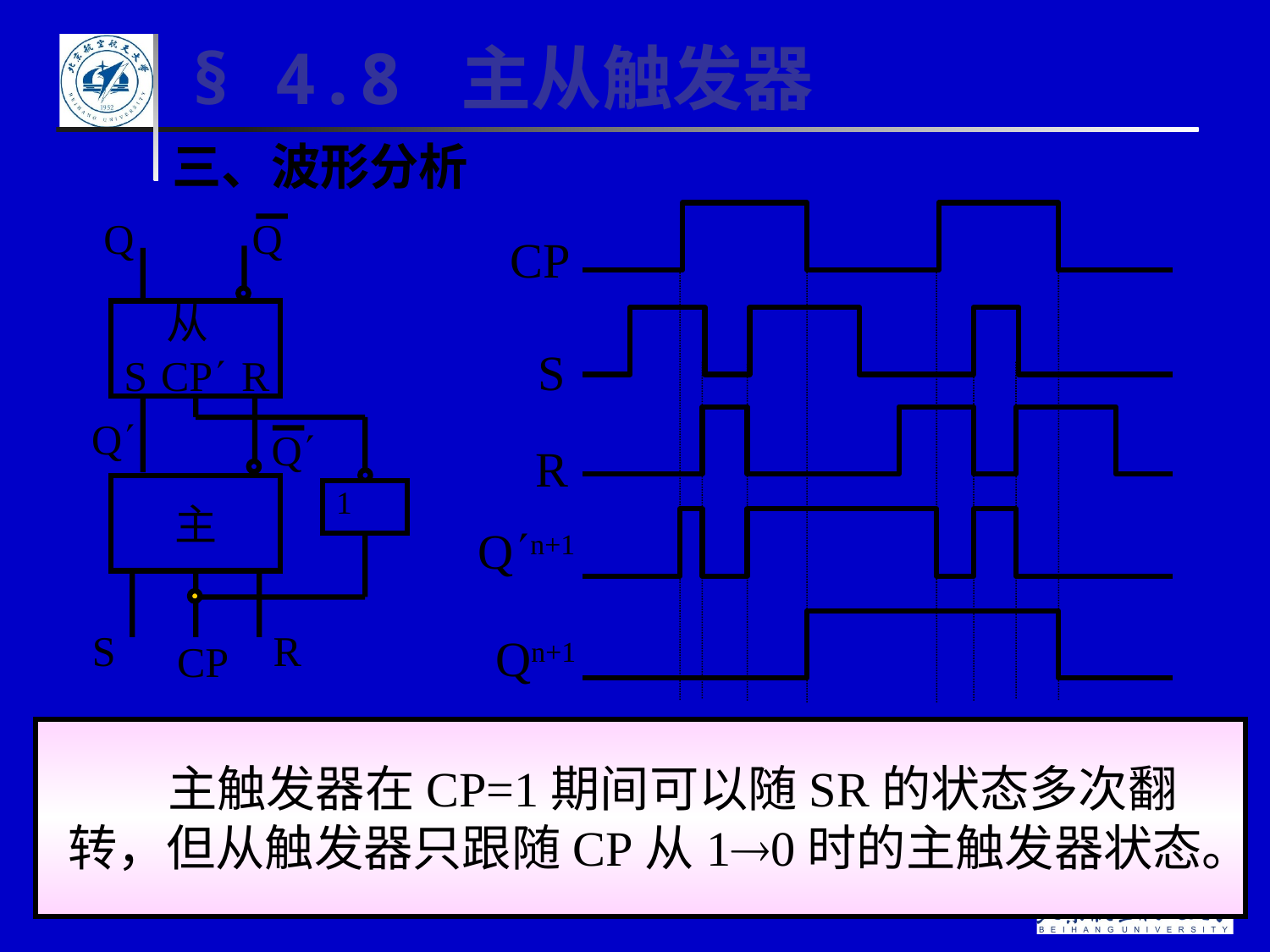

# § 4.8 主从触发器
三、波形分析

CP

S

R
Q
Q

从

S
CP′
R

Q′

Q′

主

S
R
CP
1

Q′n+1

Qn+1

        主触发器在CP=1期间可以随SR的状态多次翻转，但从触发器只跟随CP从1→0时的主触发器状态。
22